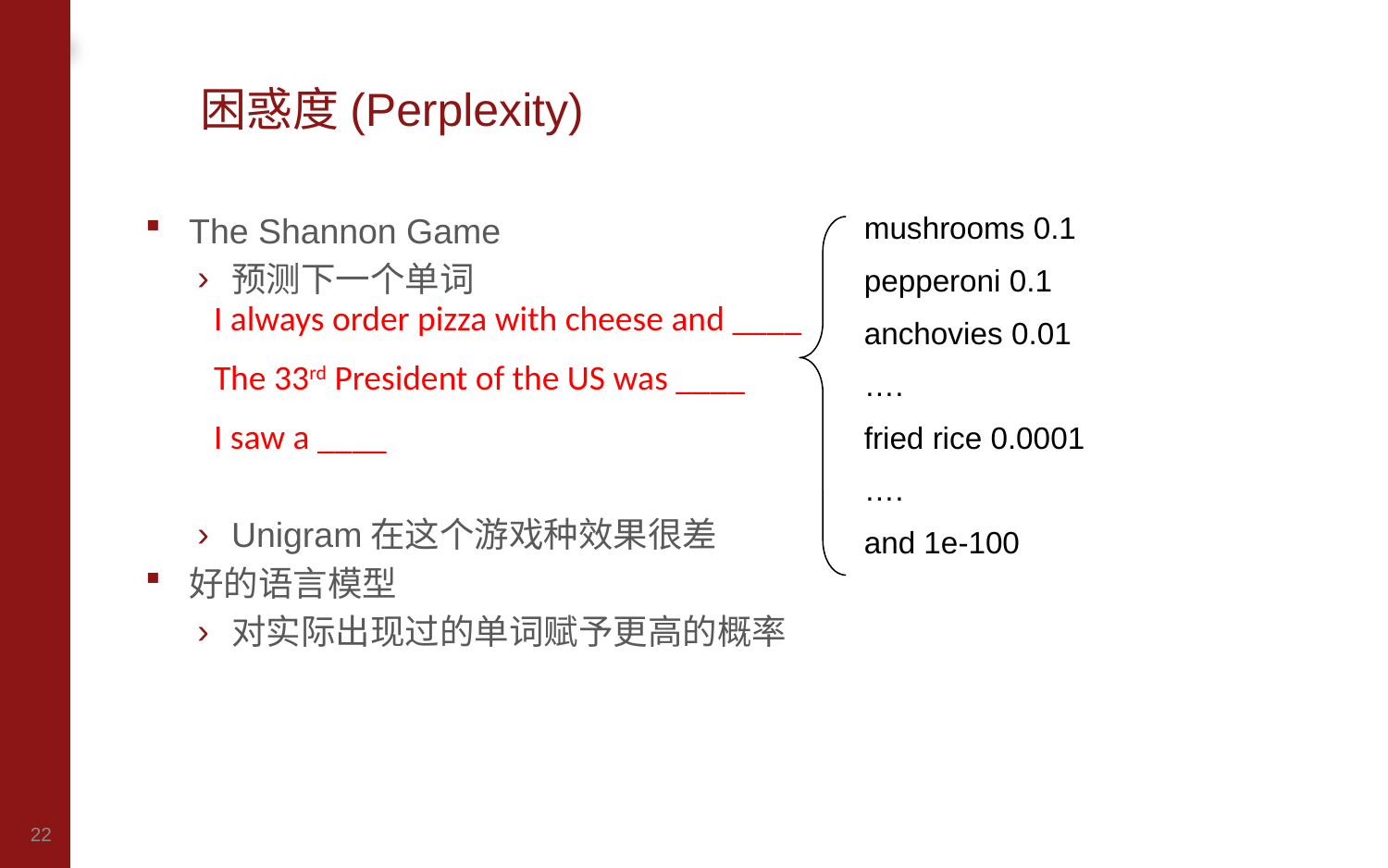

# 困惑度(Perplexity)

The Shannon Game
预测下一个单词

Unigram在这个游戏种效果很差
好的语言模型
对实际出现过的单词赋予更高的概率

mushrooms 0.1
pepperoni 0.1
anchovies 0.01
….
fried rice 0.0001
….
and 1e-100

I always order pizza with cheese and ____
The 33rd President of the US was ____
I saw a ____
22